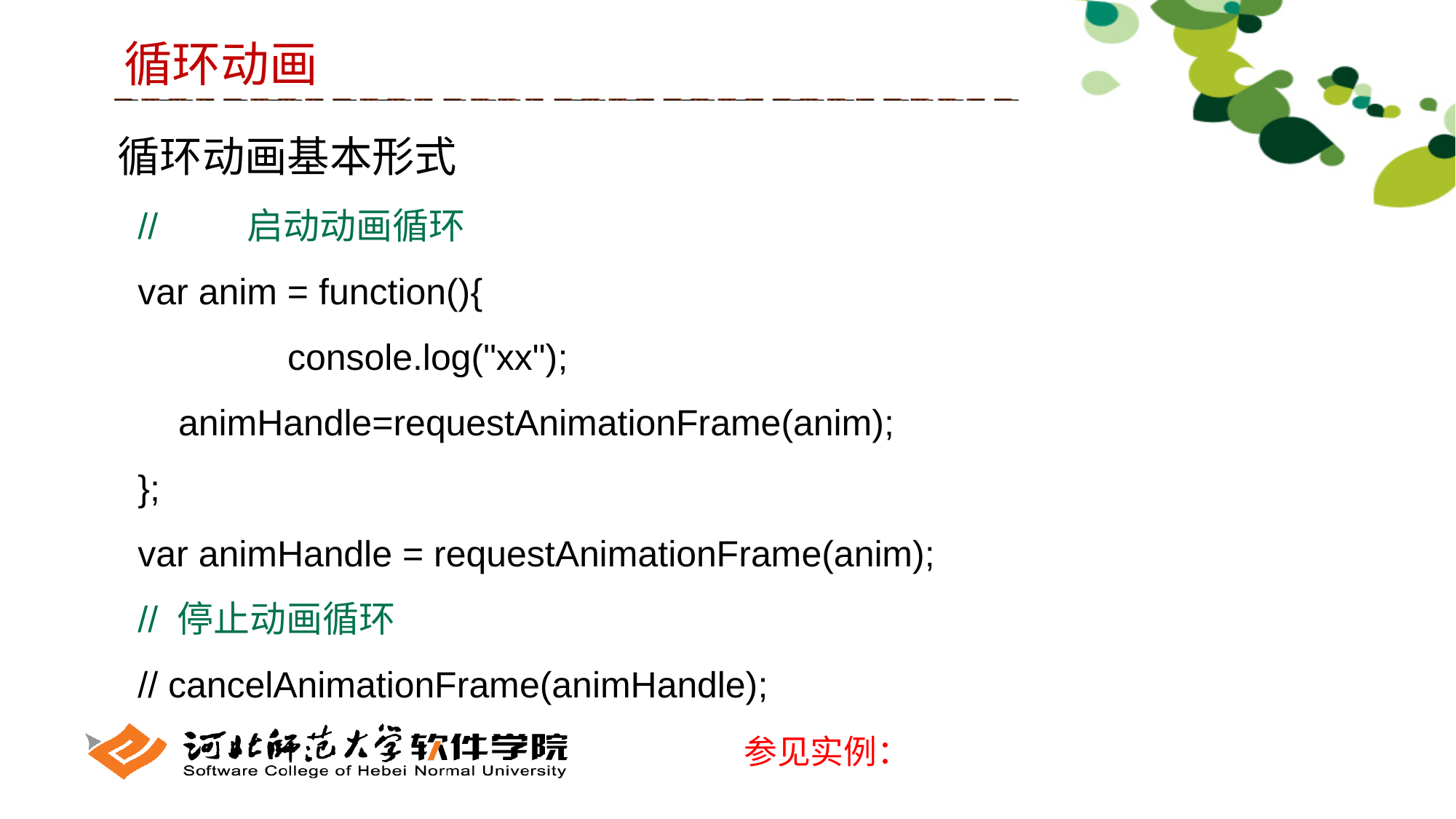

循环动画
循环动画基本形式
//	启动动画循环
var anim = function(){
	    console.log("xx");
    animHandle=requestAnimationFrame(anim);
};
var animHandle = requestAnimationFrame(anim);
// 停止动画循环
// cancelAnimationFrame(animHandle);

参见实例：